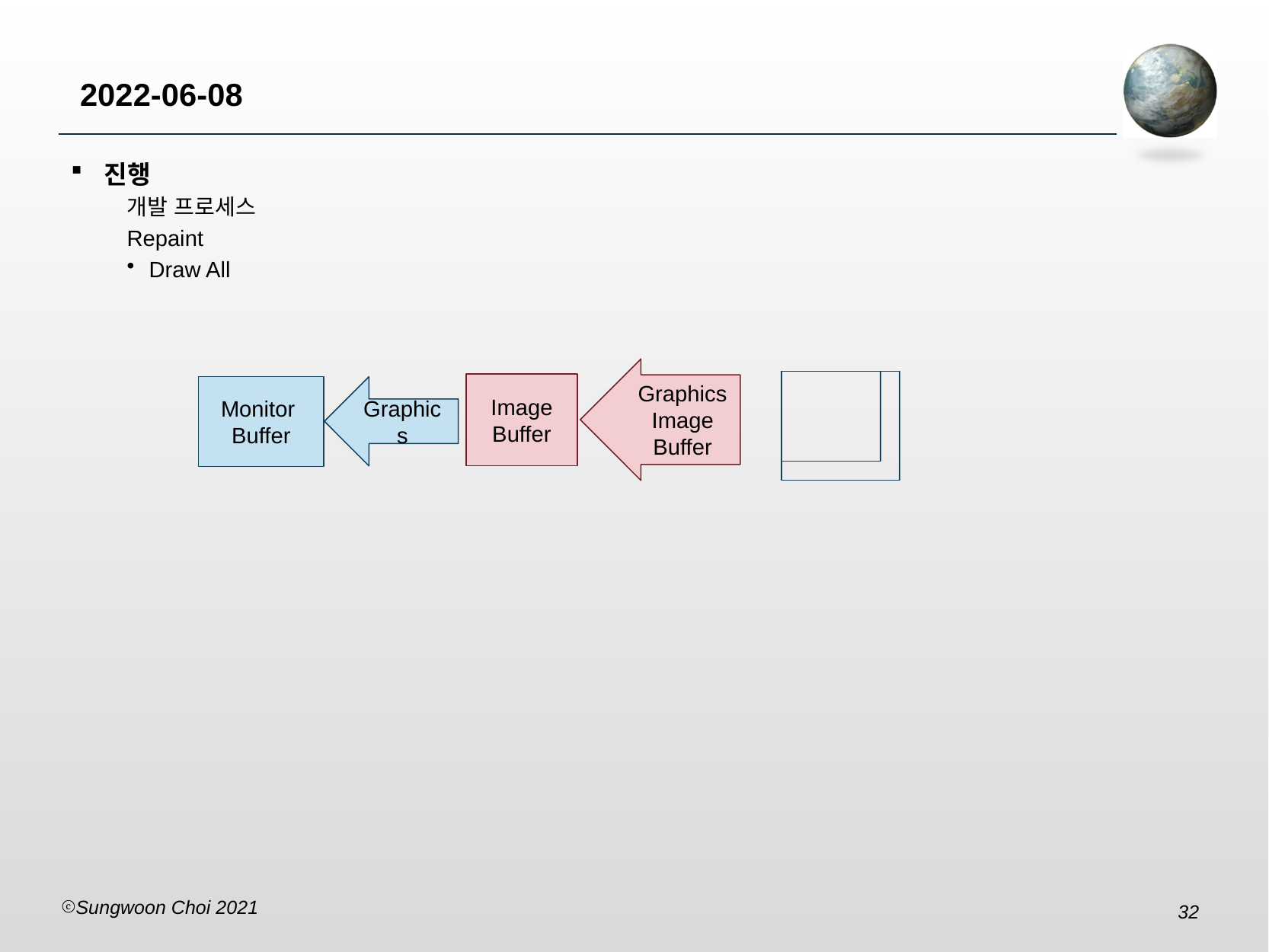

# 2022-06-08
진행
개발 프로세스
Repaint
Draw All

Graphics Image Buffer

Image Buffer
Graphics
Monitor
Buffer
Sungwoon Choi 2021
32